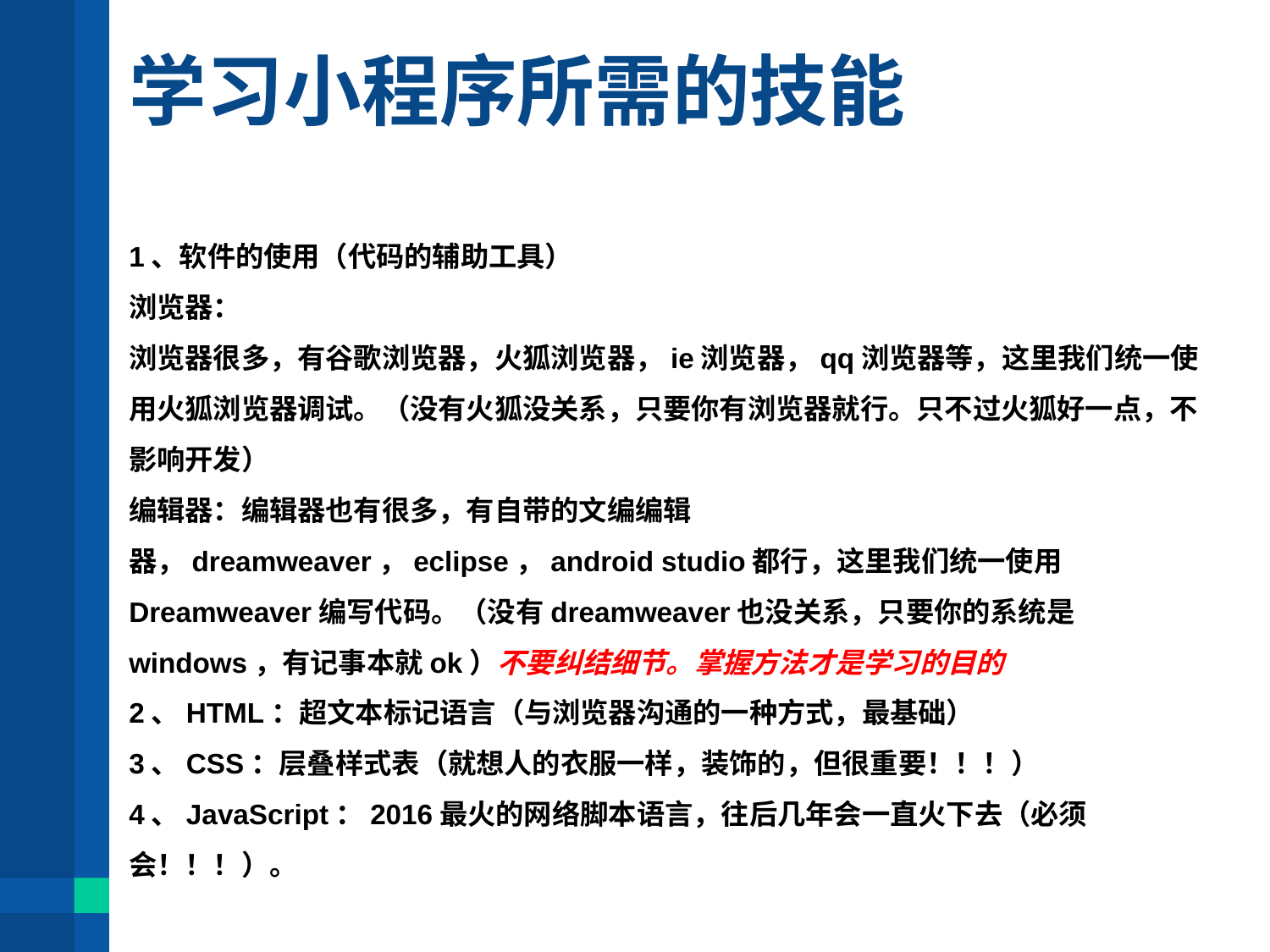

# 学习小程序所需的技能
1、软件的使用（代码的辅助工具）
浏览器：
浏览器很多，有谷歌浏览器，火狐浏览器，ie浏览器，qq浏览器等，这里我们统一使用火狐浏览器调试。（没有火狐没关系，只要你有浏览器就行。只不过火狐好一点，不影响开发）
编辑器：编辑器也有很多，有自带的文编编辑器，dreamweaver，eclipse，android studio都行，这里我们统一使用Dreamweaver编写代码。（没有dreamweaver也没关系，只要你的系统是windows，有记事本就ok）不要纠结细节。掌握方法才是学习的目的
2、HTML：超文本标记语言（与浏览器沟通的一种方式，最基础）
3、CSS：层叠样式表（就想人的衣服一样，装饰的，但很重要！！！）
4、JavaScript：2016最火的网络脚本语言，往后几年会一直火下去（必须会！！！）。

在这里要感谢微信大神：张小龙。